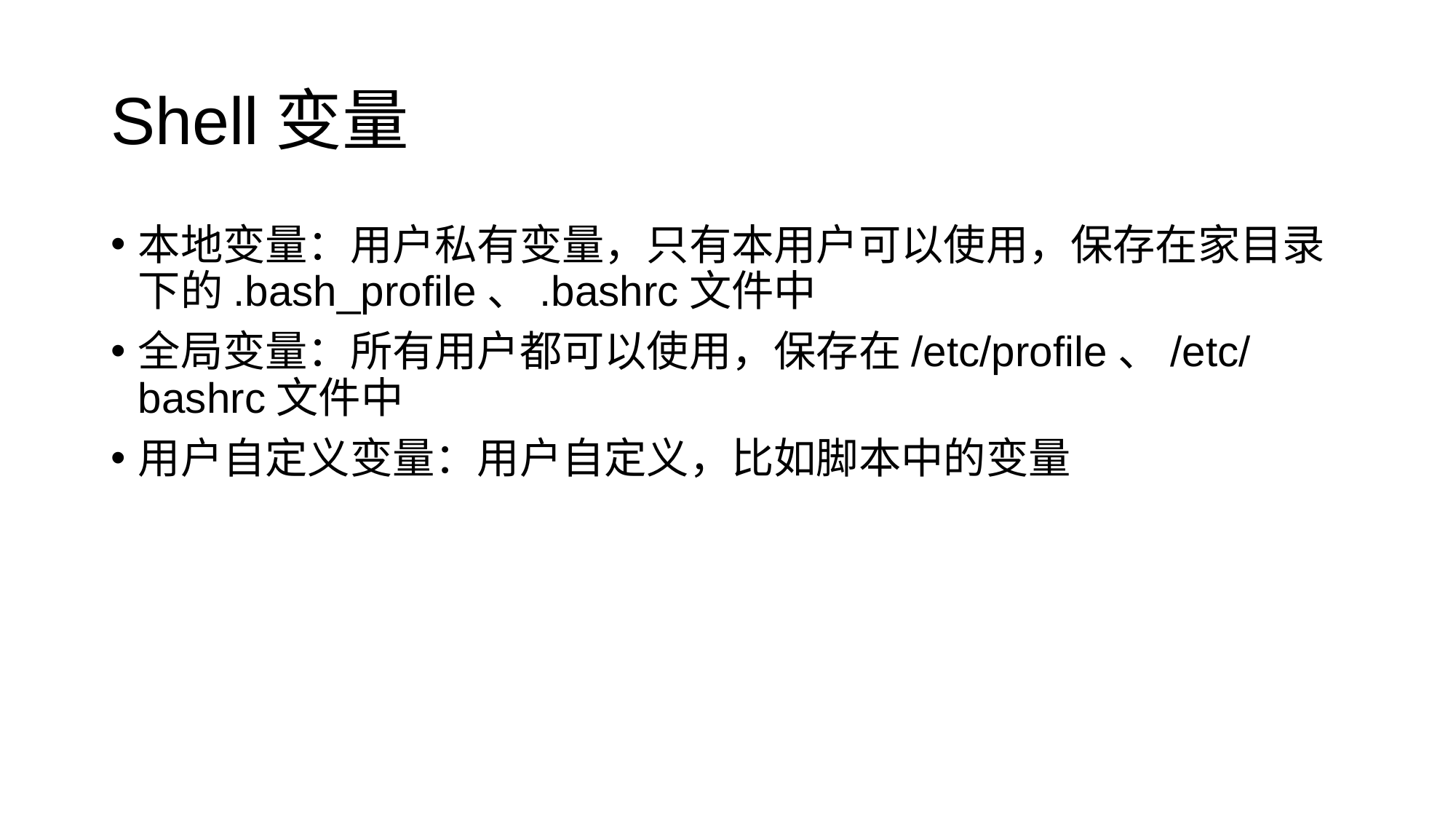

# Shell变量
本地变量：用户私有变量，只有本用户可以使用，保存在家目录下的.bash_profile、.bashrc文件中
全局变量：所有用户都可以使用，保存在/etc/profile、/etc/bashrc文件中
用户自定义变量：用户自定义，比如脚本中的变量